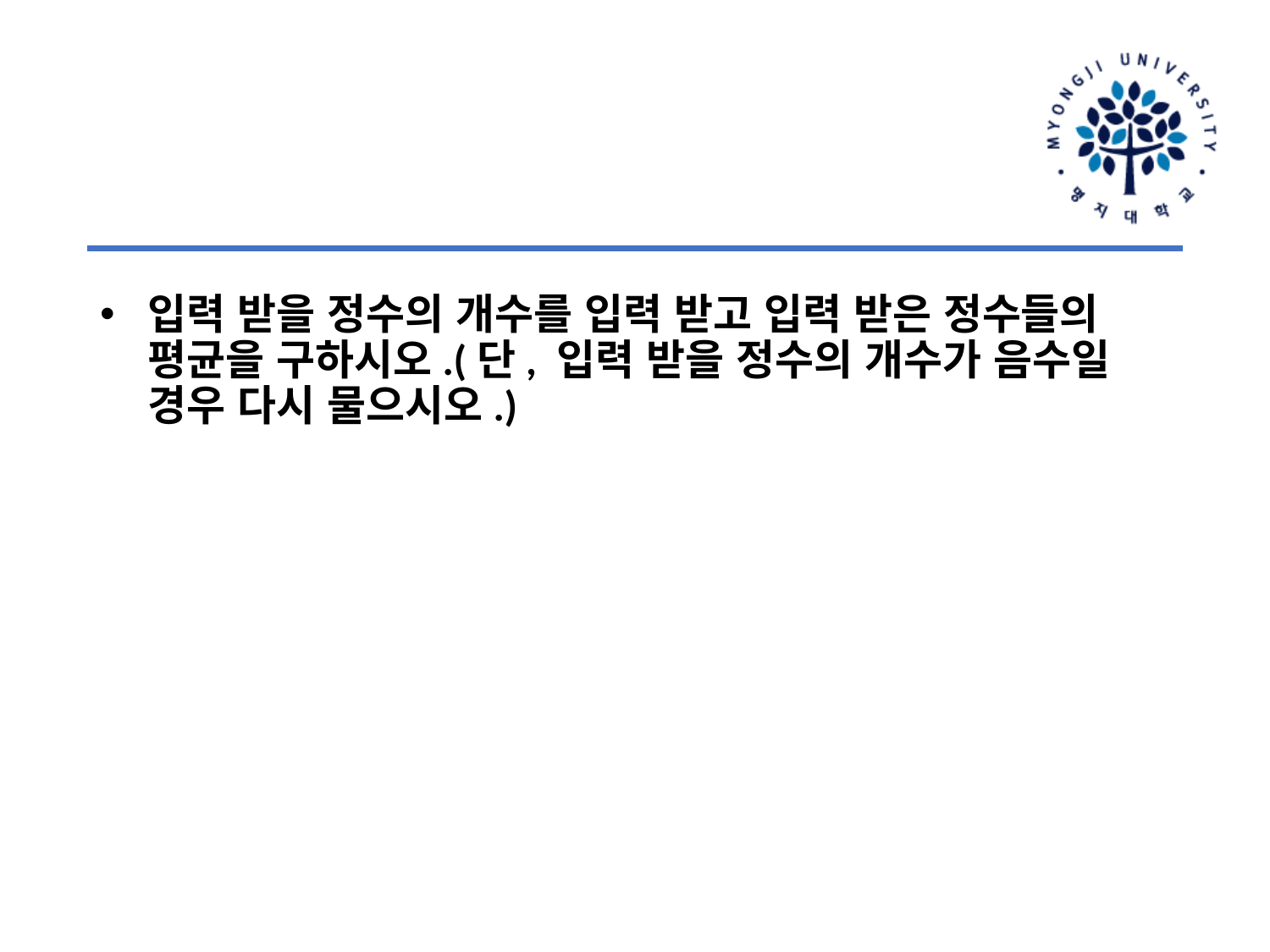

#
입력 받을 정수의 개수를 입력 받고 입력 받은 정수들의 평균을 구하시오.(단, 입력 받을 정수의 개수가 음수일 경우 다시 물으시오.)